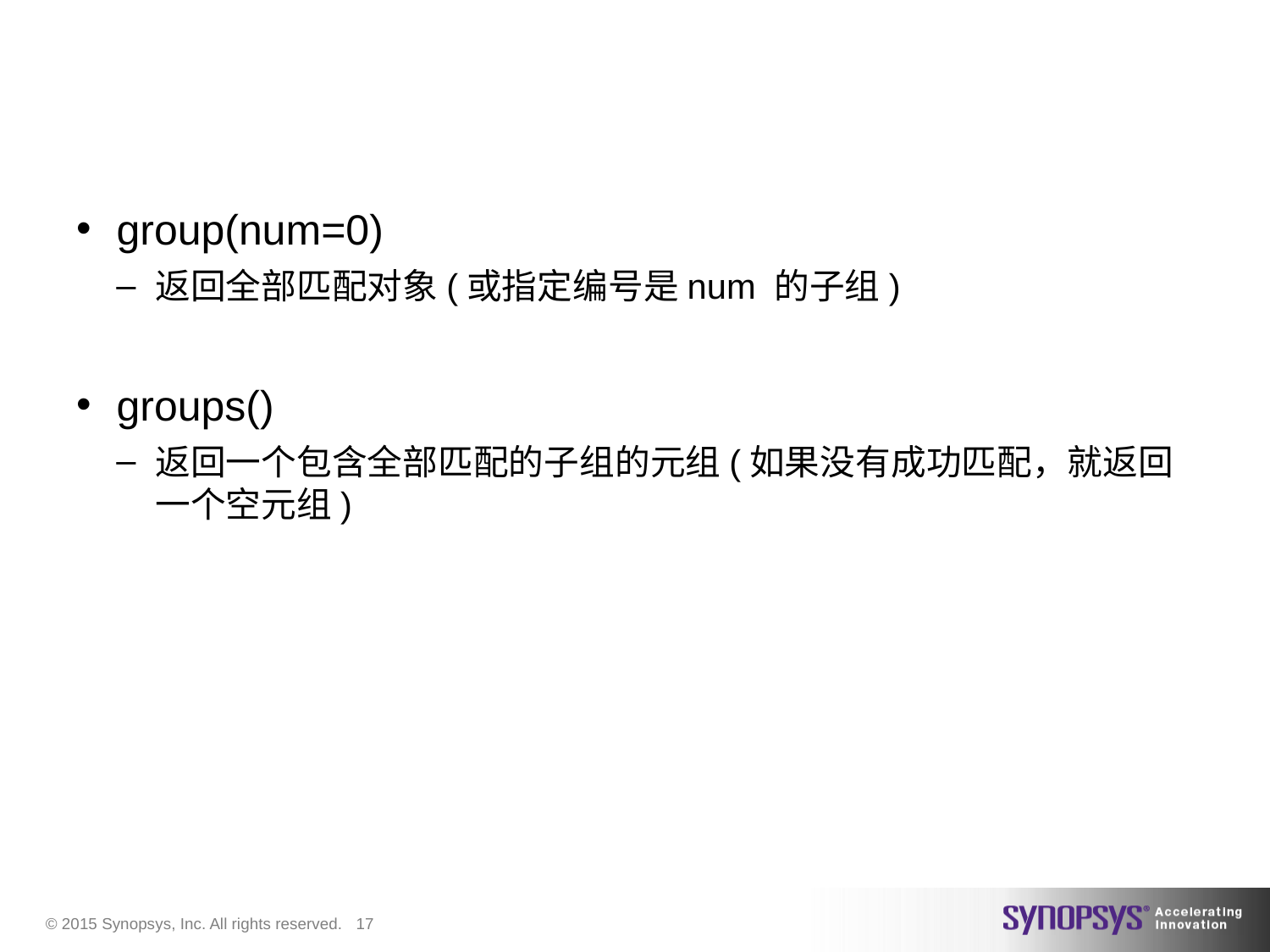

#
group(num=0)
返回全部匹配对象(或指定编号是num 的子组)

groups()
返回一个包含全部匹配的子组的元组(如果没有成功匹配，就返回一个空元组)